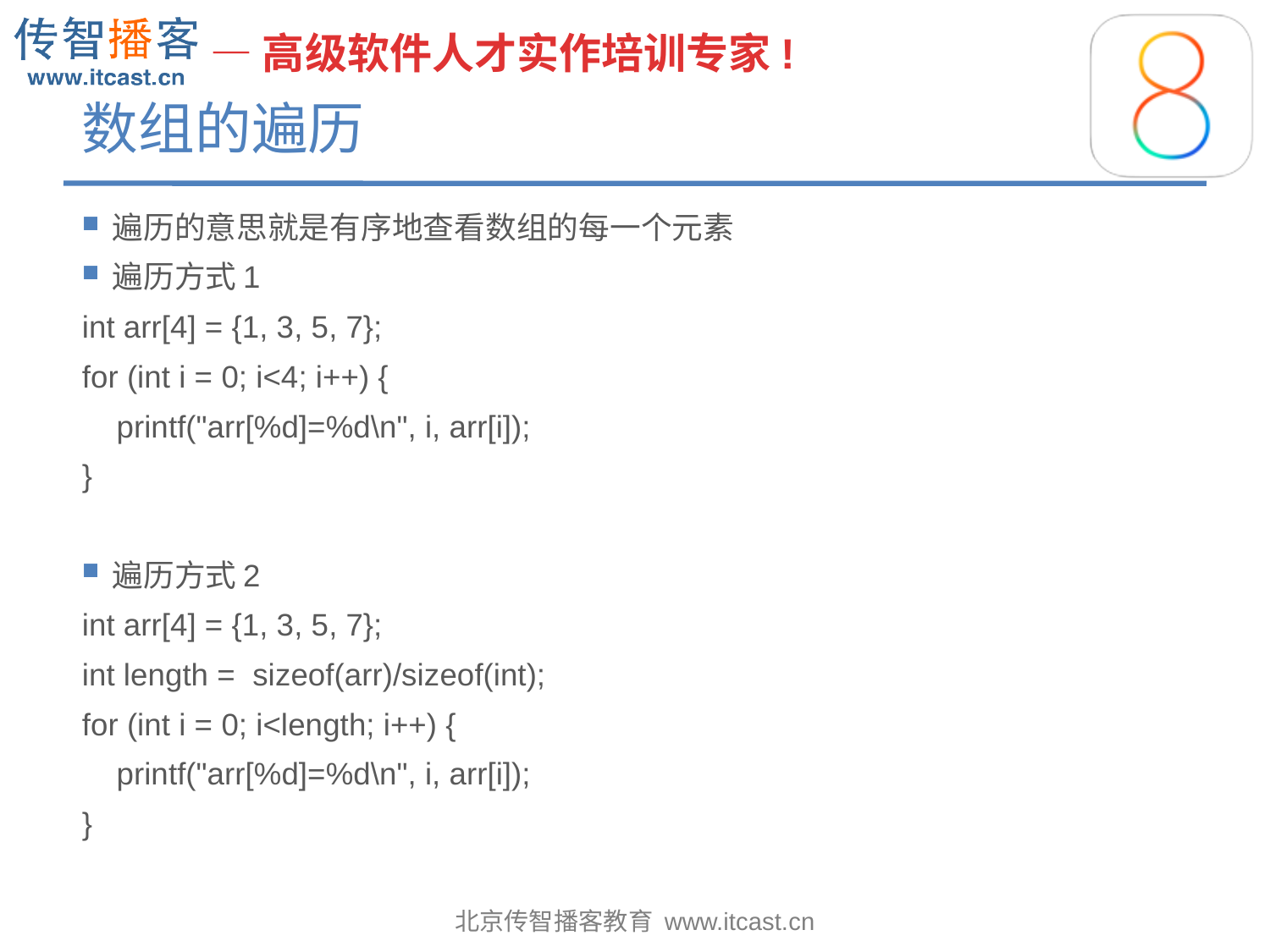

# 数组的遍历
遍历的意思就是有序地查看数组的每一个元素
遍历方式1
int arr[4] = {1, 3, 5, 7};
for (int i = 0; i<4; i++) {
    printf("arr[%d]=%d\n", i, arr[i]);
}

遍历方式2
int arr[4] = {1, 3, 5, 7};
int length =  sizeof(arr)/sizeof(int);
for (int i = 0; i<length; i++) {
    printf("arr[%d]=%d\n", i, arr[i]);
}